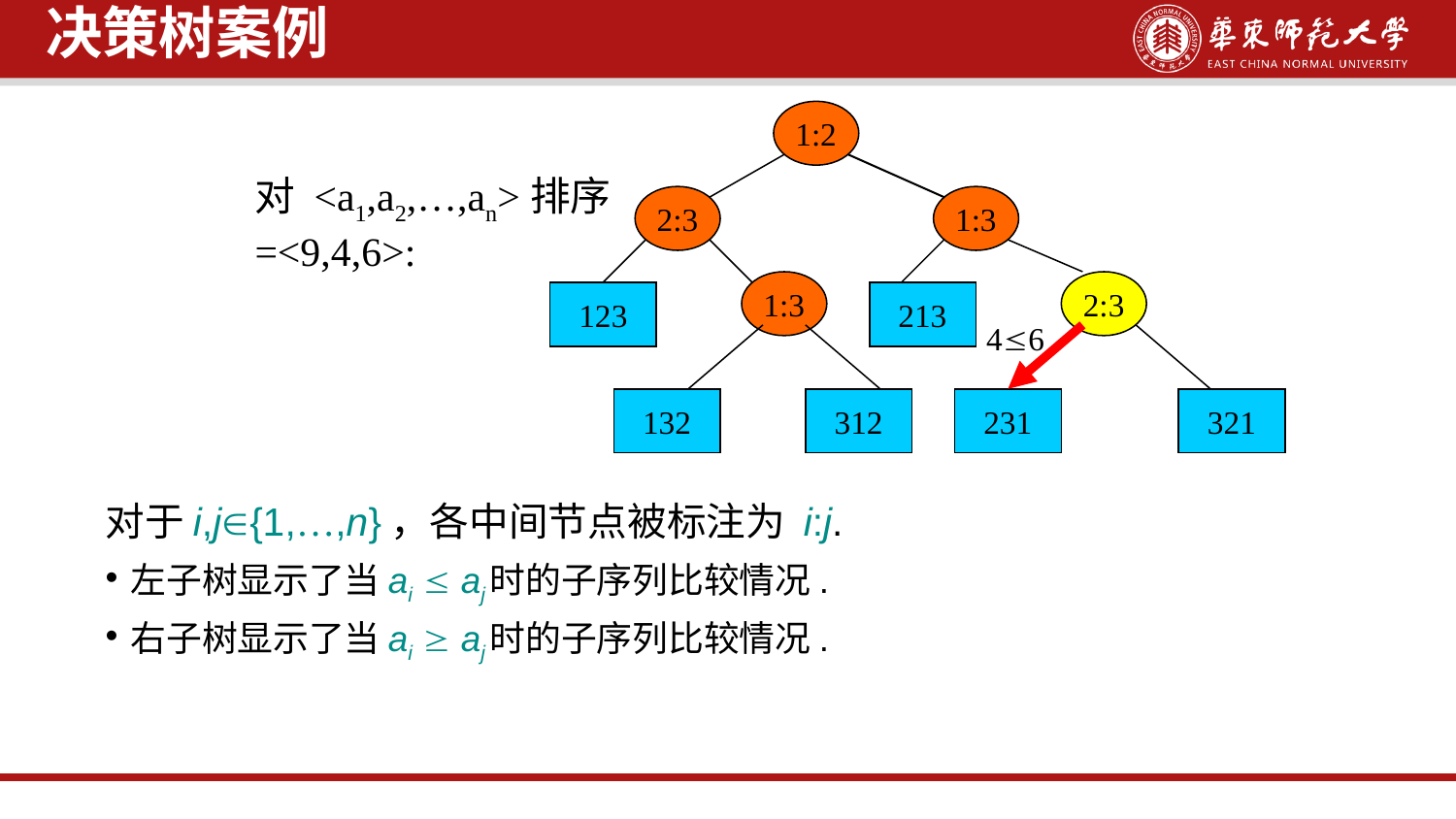

决策树案例
1:2

2:3
1:3

1:3
2:3
123
213
4≤6

132
312
231
321

对于i,j∈{1,…,n}，各中间节点被标注为 i:j.
左子树显示了当ai ≤ aj时的子序列比较情况.
右子树显示了当ai ≥ aj时的子序列比较情况.
对 <a1,a2,…,an>排序
=<9,4,6>: